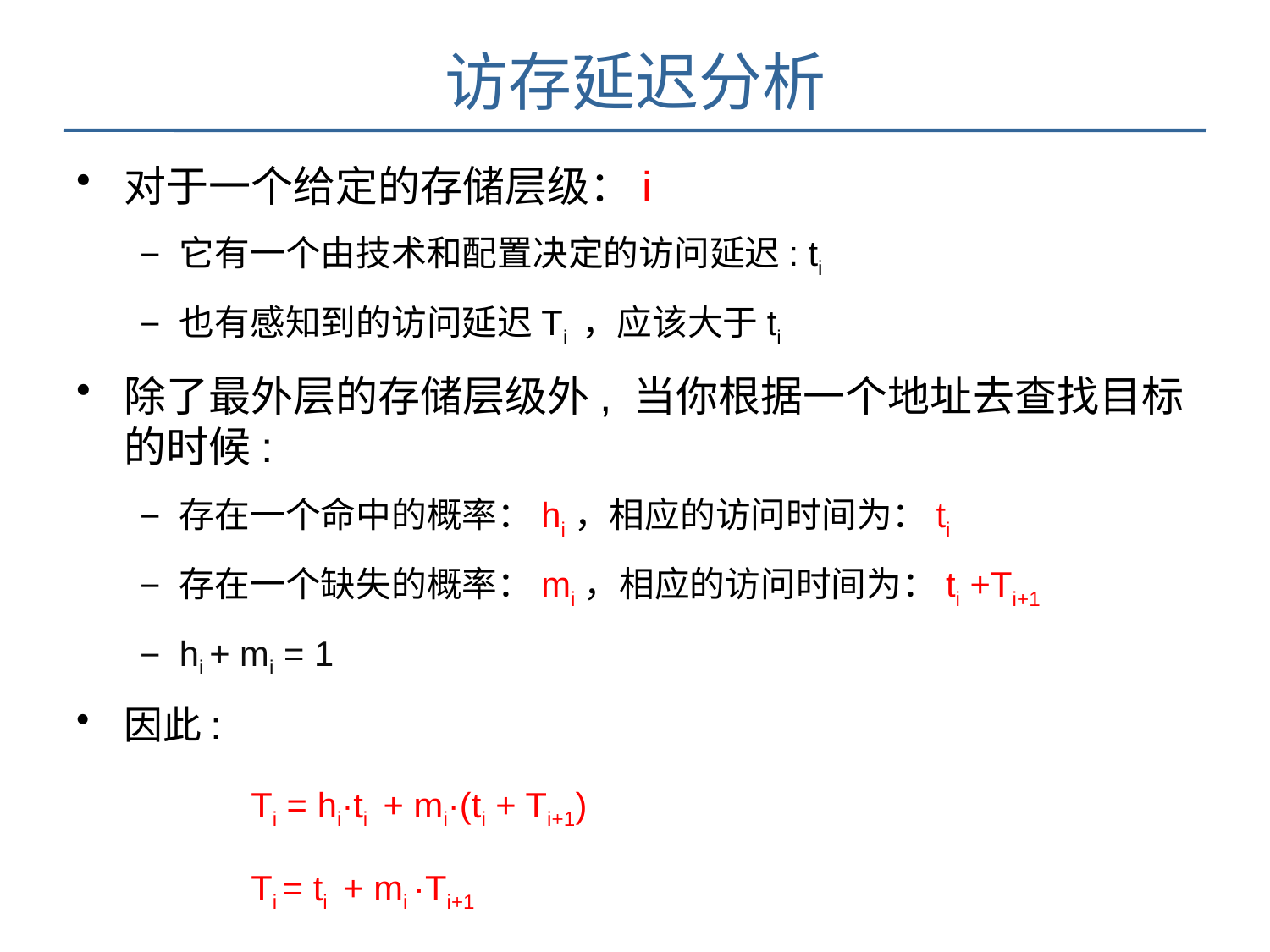

# 访存延迟分析
对于一个给定的存储层级：i
它有一个由技术和配置决定的访问延迟: ti
也有感知到的访问延迟Ti ，应该大于ti
除了最外层的存储层级外, 当你根据一个地址去查找目标的时候:
存在一个命中的概率：hi，相应的访问时间为：ti
存在一个缺失的概率：mi，相应的访问时间为：ti +Ti+1
hi + mi = 1
因此:
		Ti = hi·ti  + mi·(ti + Ti+1)
		Ti = ti  + mi ·Ti+1